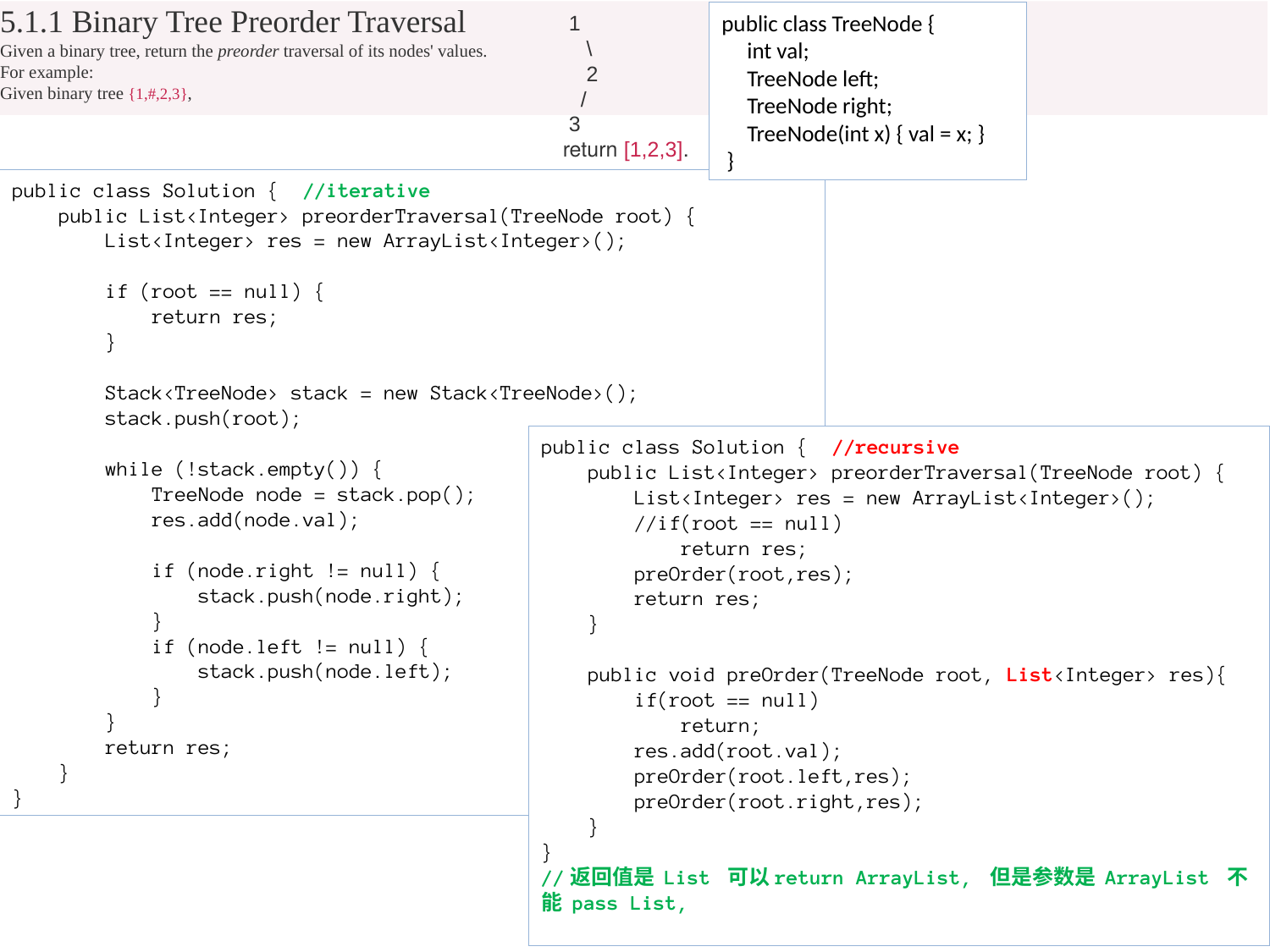

5.1.1 Binary Tree Preorder Traversal
Given a binary tree, return the preorder traversal of its nodes' values.
For example:
Given binary tree {1,#,2,3},
public class TreeNode {
     int val;
     TreeNode left;
     TreeNode right;
     TreeNode(int x) { val = x; }
 }
 1
    \
    2
   /
 3
return [1,2,3].
public class Solution {  //iterative
    public List<Integer> preorderTraversal(TreeNode root) {
        List<Integer> res = new ArrayList<Integer>();

        if (root == null) {
            return res;
        }

        Stack<TreeNode> stack = new Stack<TreeNode>();
        stack.push(root);

        while (!stack.empty()) {
            TreeNode node = stack.pop();
            res.add(node.val);

            if (node.right != null) {
                stack.push(node.right);
            }
            if (node.left != null) {
                stack.push(node.left);
            }
        }
        return res;
    }
}
public class Solution {  //recursive
    public List<Integer> preorderTraversal(TreeNode root) {
        List<Integer> res = new ArrayList<Integer>();
        //if(root == null)
            return res;
        preOrder(root,res);
        return res;
    }

    public void preOrder(TreeNode root, List<Integer> res){
        if(root == null)
            return;
        res.add(root.val);
        preOrder(root.left,res);
        preOrder(root.right,res);
    }
}
//返回值是 List 可以return ArrayList, 但是参数是 ArrayList 不能 pass List,